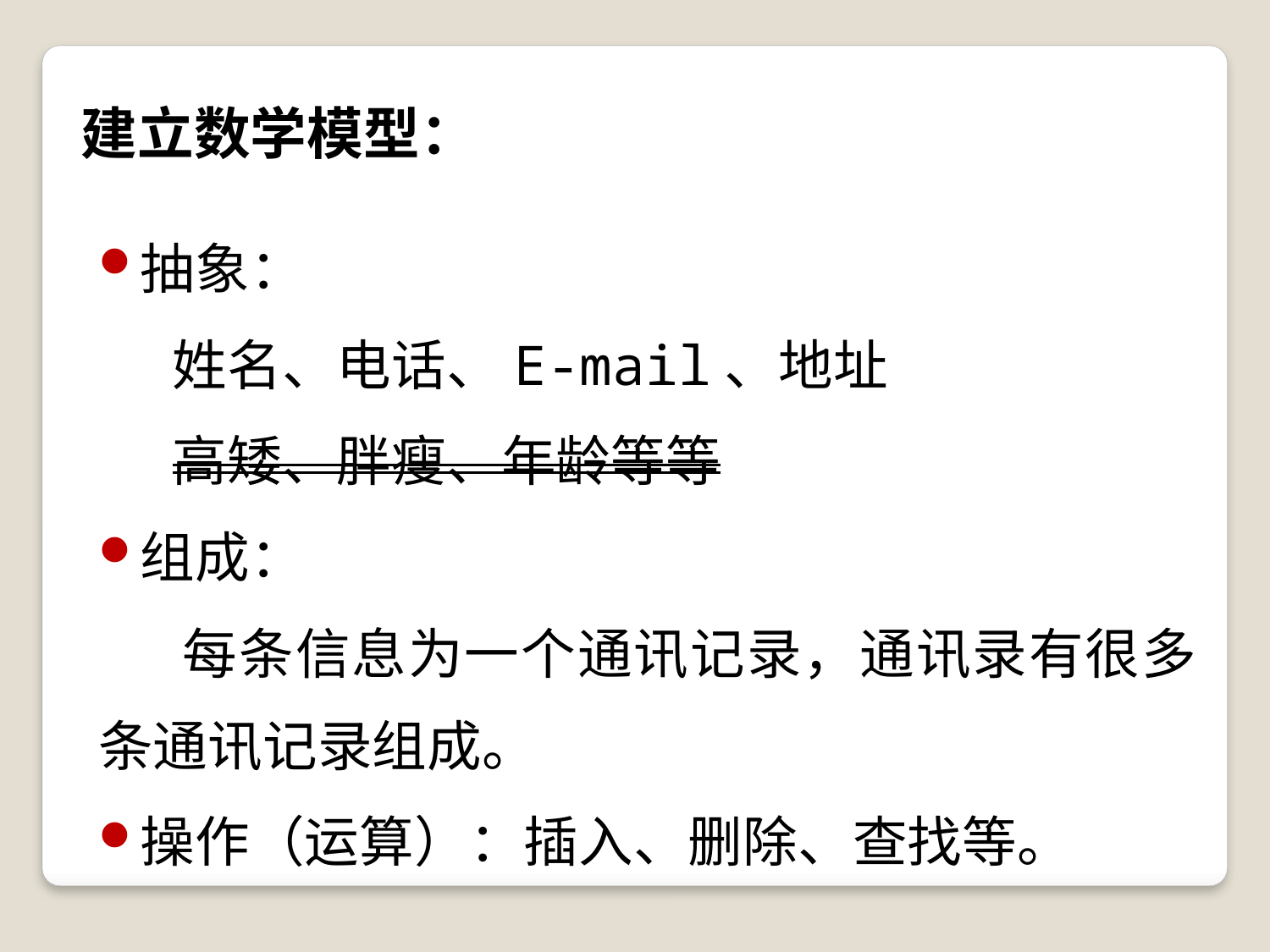

# 建立数学模型：

抽象：
     姓名、电话、E-mail、地址
     高矮、胖瘦、年龄等等
组成：
     每条信息为一个通讯记录，通讯录有很多条通讯记录组成。
操作（运算）：插入、删除、查找等。